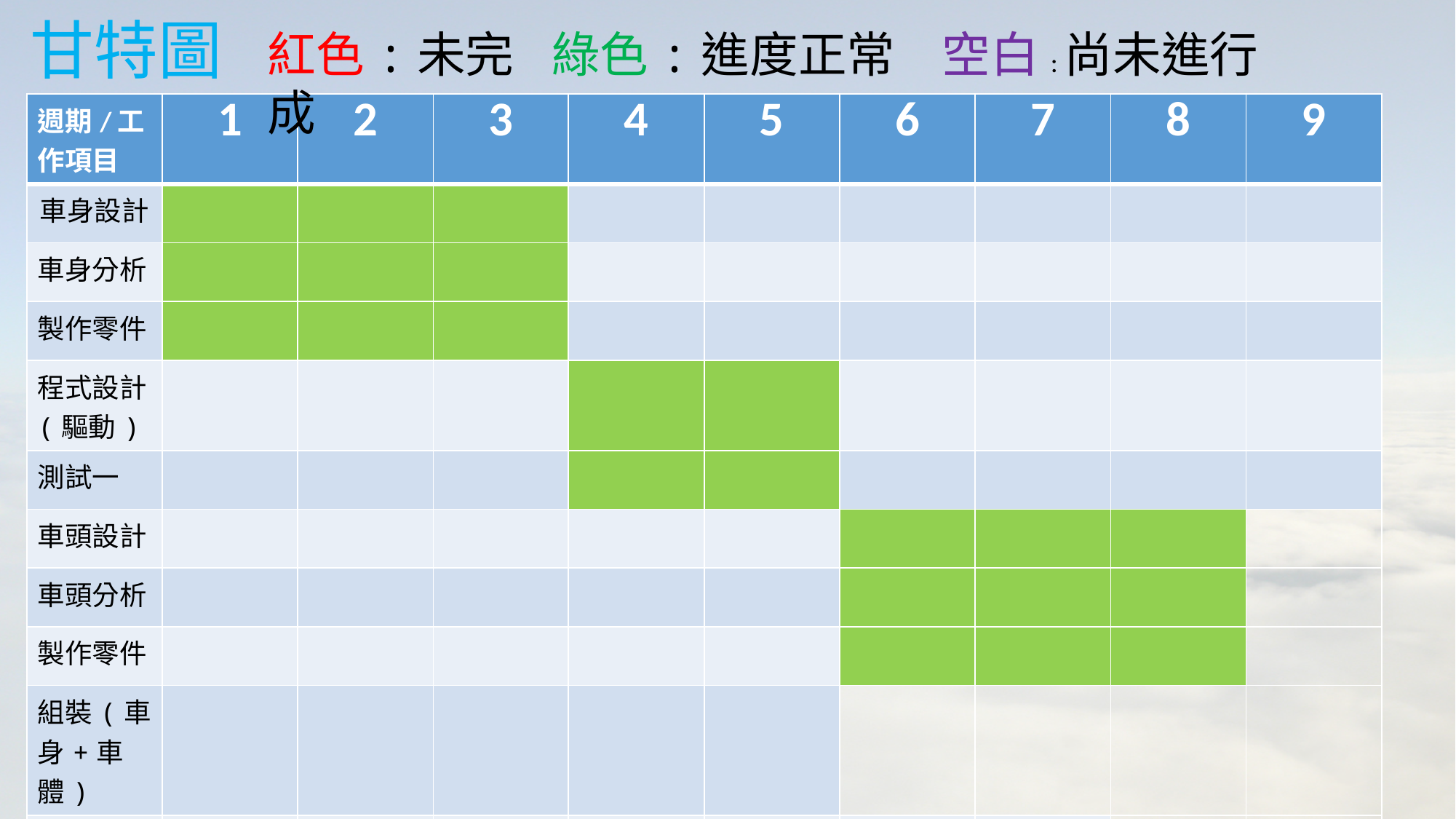

# 甘特圖
空白:尚未進行
綠色:進度正常
紅色:未完成
| 週期/工作項目 | 1 | 2 | 3 | 4 | 5 | 6 | 7 | 8 | 9 |
| --- | --- | --- | --- | --- | --- | --- | --- | --- | --- |
| 車身設計 |  |  |  |  |  |  |  |  |  |
| 車身分析 |  |  |  |  |  |  |  |  |  |
| 製作零件 |  |  |  |  |  |  |  |  |  |
| 程式設計(驅動) |  |  |  |  |  |  |  |  |  |
| 測試一 |  |  |  |  |  |  |  |  |  |
| 車頭設計 |  |  |  |  |  |  |  |  |  |
| 車頭分析 |  |  |  |  |  |  |  |  |  |
| 製作零件 |  |  |  |  |  |  |  |  |  |
| 組裝(車身+車體) |  |  |  |  |  |  |  |  |  |
| 程式設計(感測) |  |  |  |  |  |  |  |  |  |